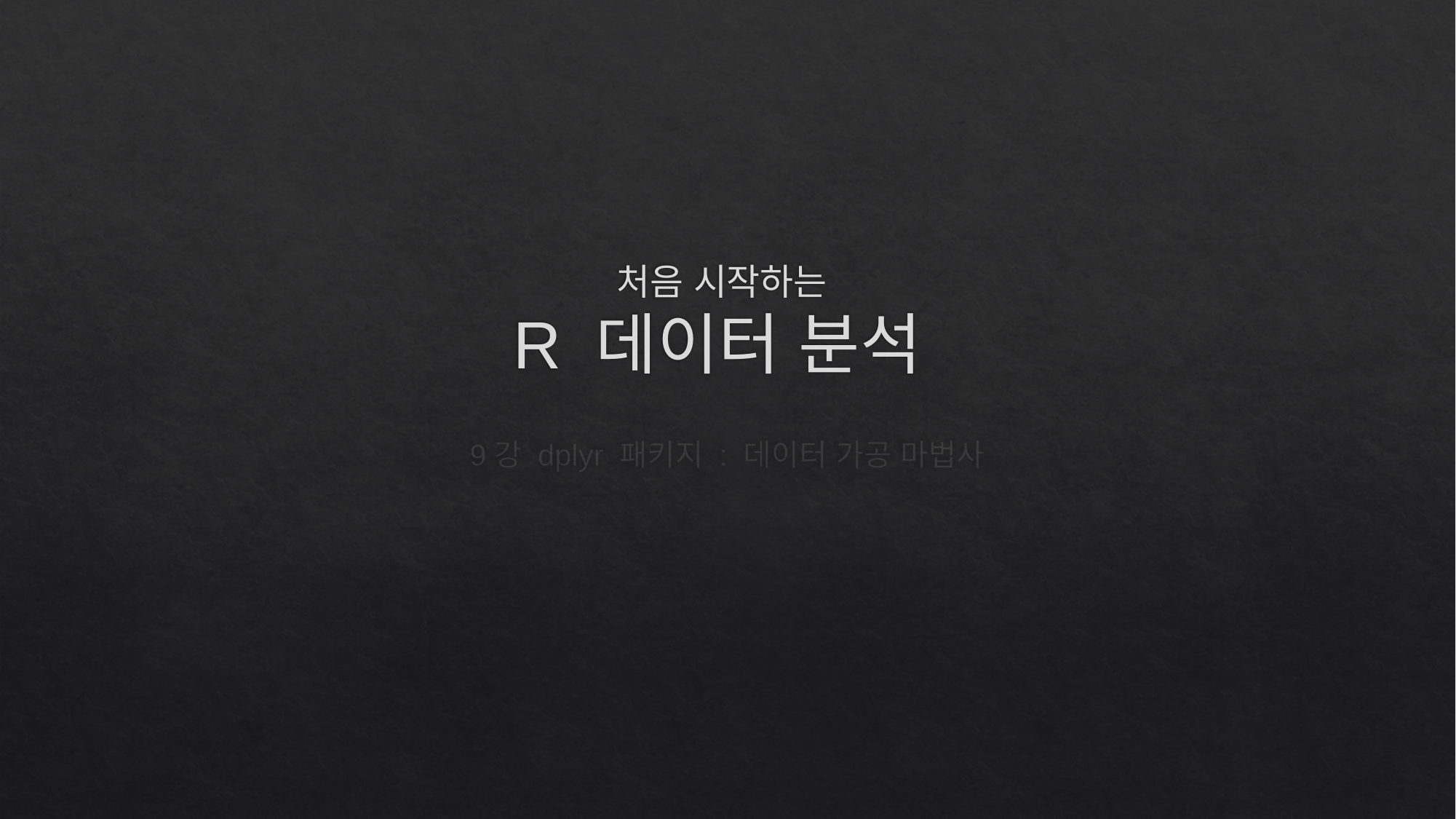

# 처음 시작하는 R 데이터 분석
9강 dplyr 패키지 : 데이터 가공 마법사